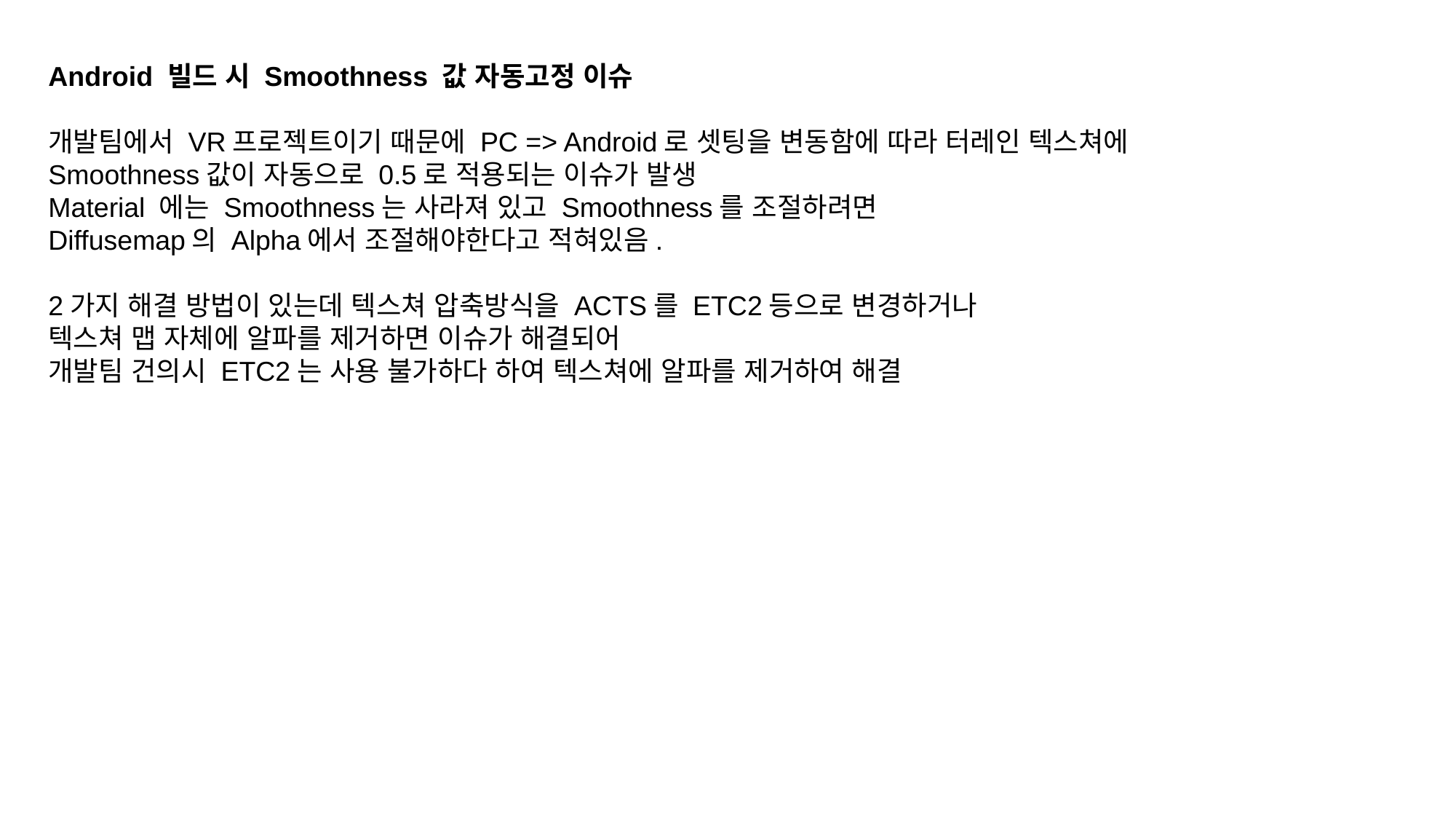

Android 빌드 시 Smoothness 값 자동고정 이슈

개발팀에서 VR프로젝트이기 때문에 PC => Android로 셋팅을 변동함에 따라 터레인 텍스쳐에
Smoothness값이 자동으로 0.5로 적용되는 이슈가 발생
Material 에는 Smoothness는 사라져 있고 Smoothness를 조절하려면
Diffusemap의 Alpha에서 조절해야한다고 적혀있음.

2가지 해결 방법이 있는데 텍스쳐 압축방식을 ACTS를 ETC2등으로 변경하거나
텍스쳐 맵 자체에 알파를 제거하면 이슈가 해결되어
개발팀 건의시 ETC2는 사용 불가하다 하여 텍스쳐에 알파를 제거하여 해결